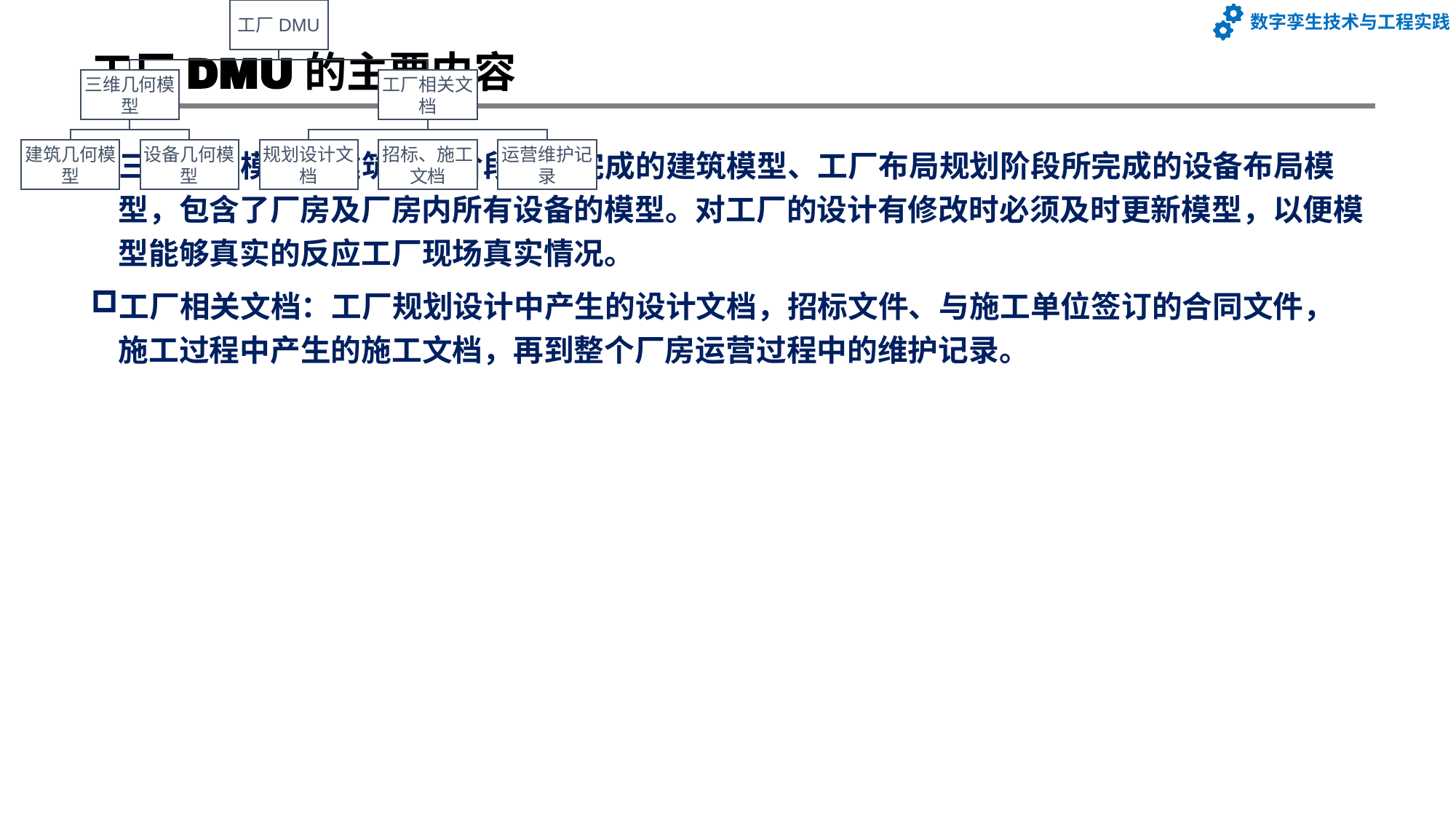

# 工厂DMU的主要内容
三维几何模型：建筑设计阶段制作完成的建筑模型、工厂布局规划阶段所完成的设备布局模型，包含了厂房及厂房内所有设备的模型。对工厂的设计有修改时必须及时更新模型，以便模型能够真实的反应工厂现场真实情况。
工厂相关文档：工厂规划设计中产生的设计文档，招标文件、与施工单位签订的合同文件，施工过程中产生的施工文档，再到整个厂房运营过程中的维护记录。
工厂DMU
三维几何模型
建筑几何模型
设备几何模型
工厂相关文档
规划设计文档
招标、施工文档
运营维护记录